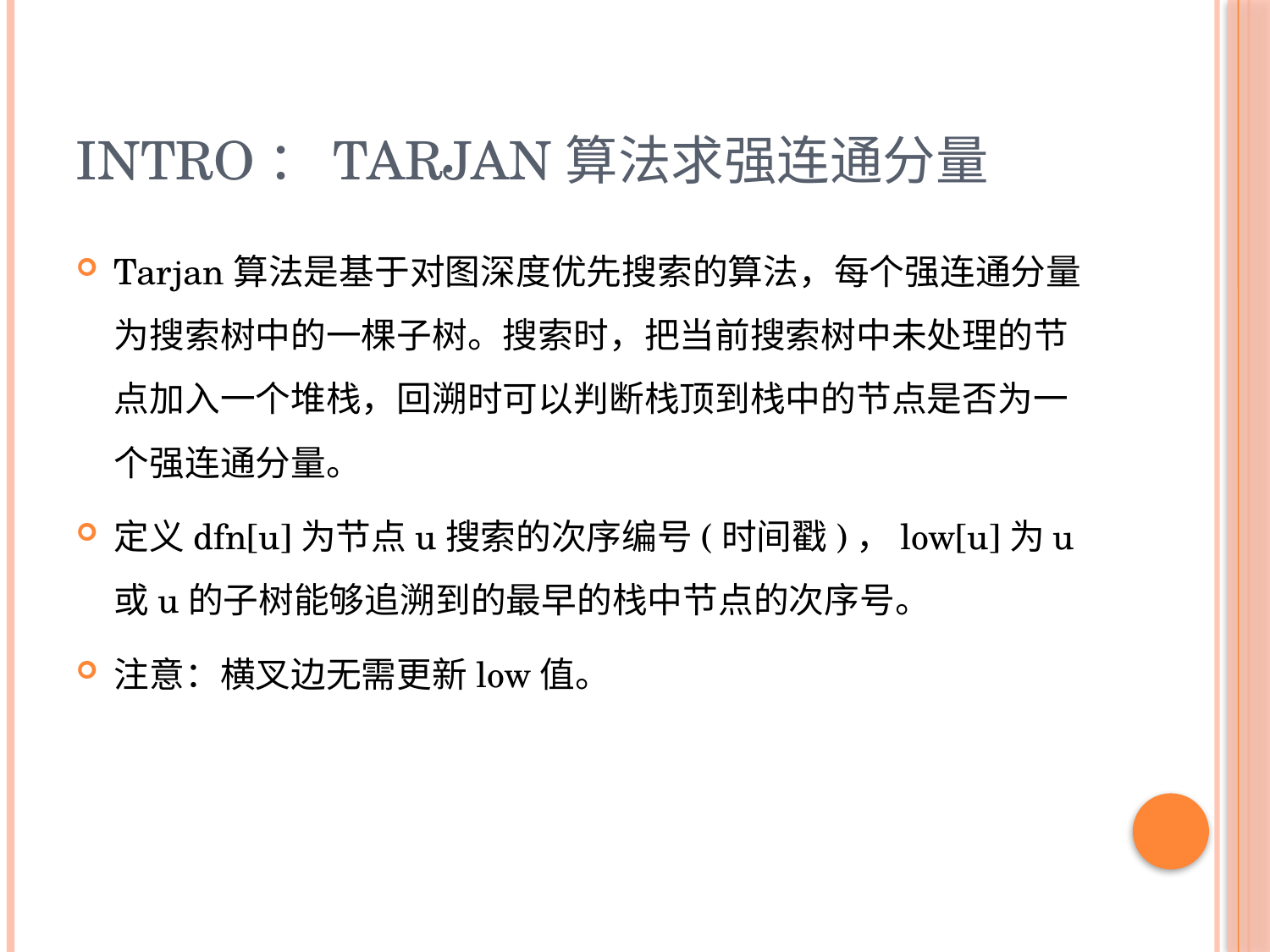

# Intro：Tarjan算法求强连通分量
Tarjan算法是基于对图深度优先搜索的算法，每个强连通分量为搜索树中的一棵子树。搜索时，把当前搜索树中未处理的节点加入一个堆栈，回溯时可以判断栈顶到栈中的节点是否为一个强连通分量。
定义dfn[u]为节点u搜索的次序编号(时间戳)，low[u]为u或u的子树能够追溯到的最早的栈中节点的次序号。
注意：横叉边无需更新low值。